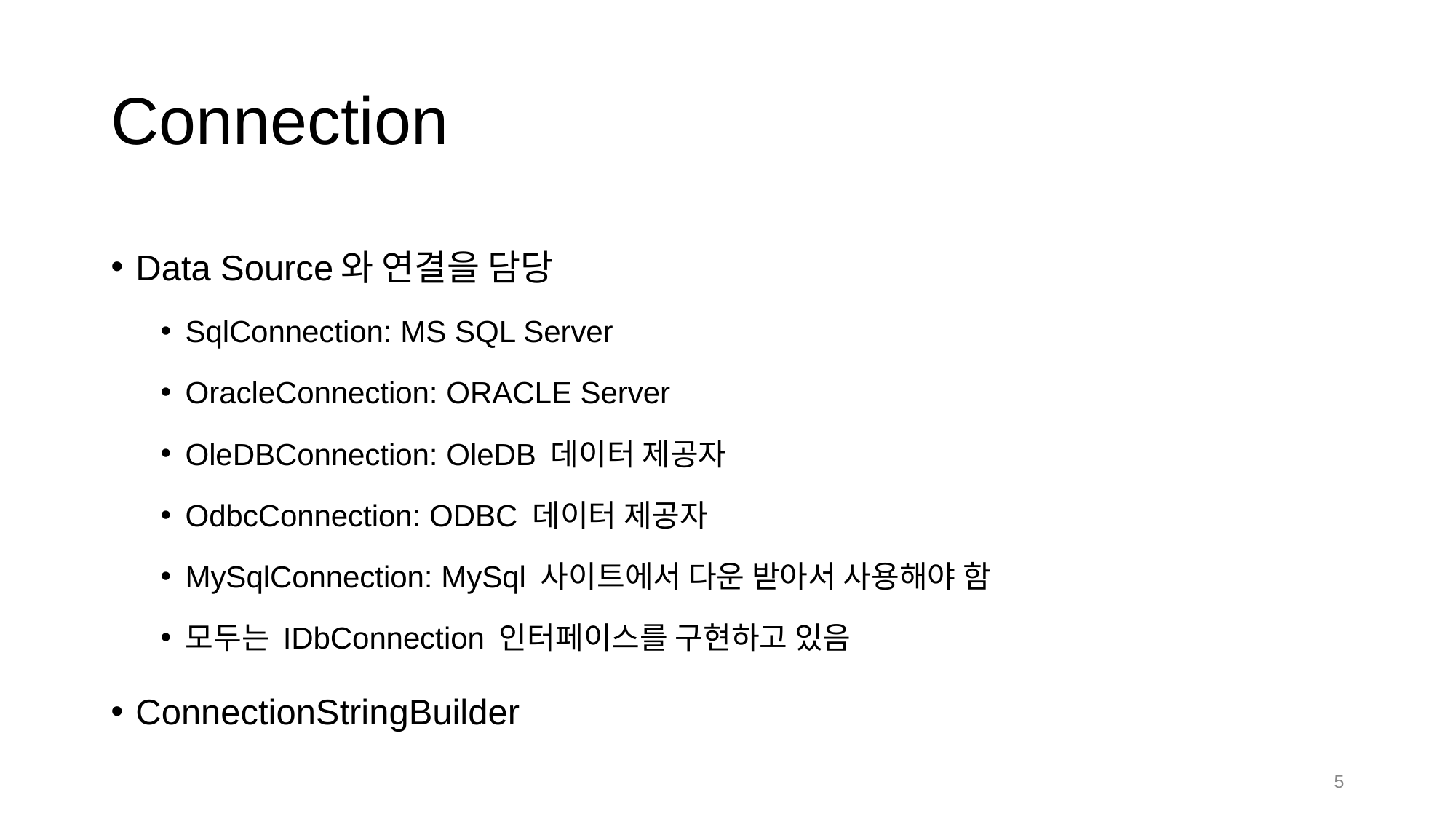

# Connection
Data Source와 연결을 담당
SqlConnection: MS SQL Server
OracleConnection: ORACLE Server
OleDBConnection: OleDB 데이터 제공자
OdbcConnection: ODBC 데이터 제공자
MySqlConnection: MySql 사이트에서 다운 받아서 사용해야 함
모두는 IDbConnection 인터페이스를 구현하고 있음
ConnectionStringBuilder
5